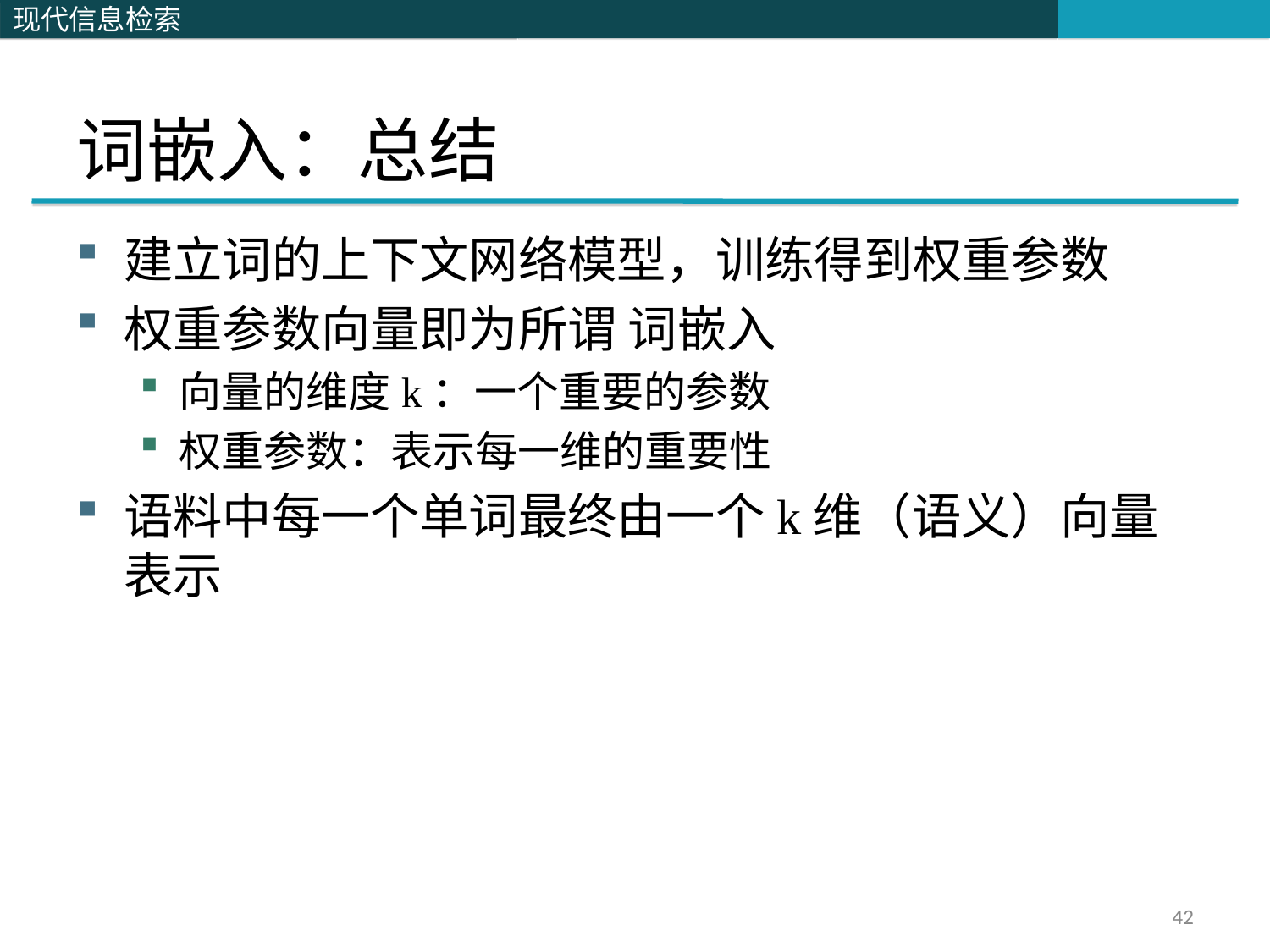

# 词嵌入：总结
建立词的上下文网络模型，训练得到权重参数
权重参数向量即为所谓 词嵌入
向量的维度k：一个重要的参数
权重参数：表示每一维的重要性
语料中每一个单词最终由一个k维（语义）向量表示
42